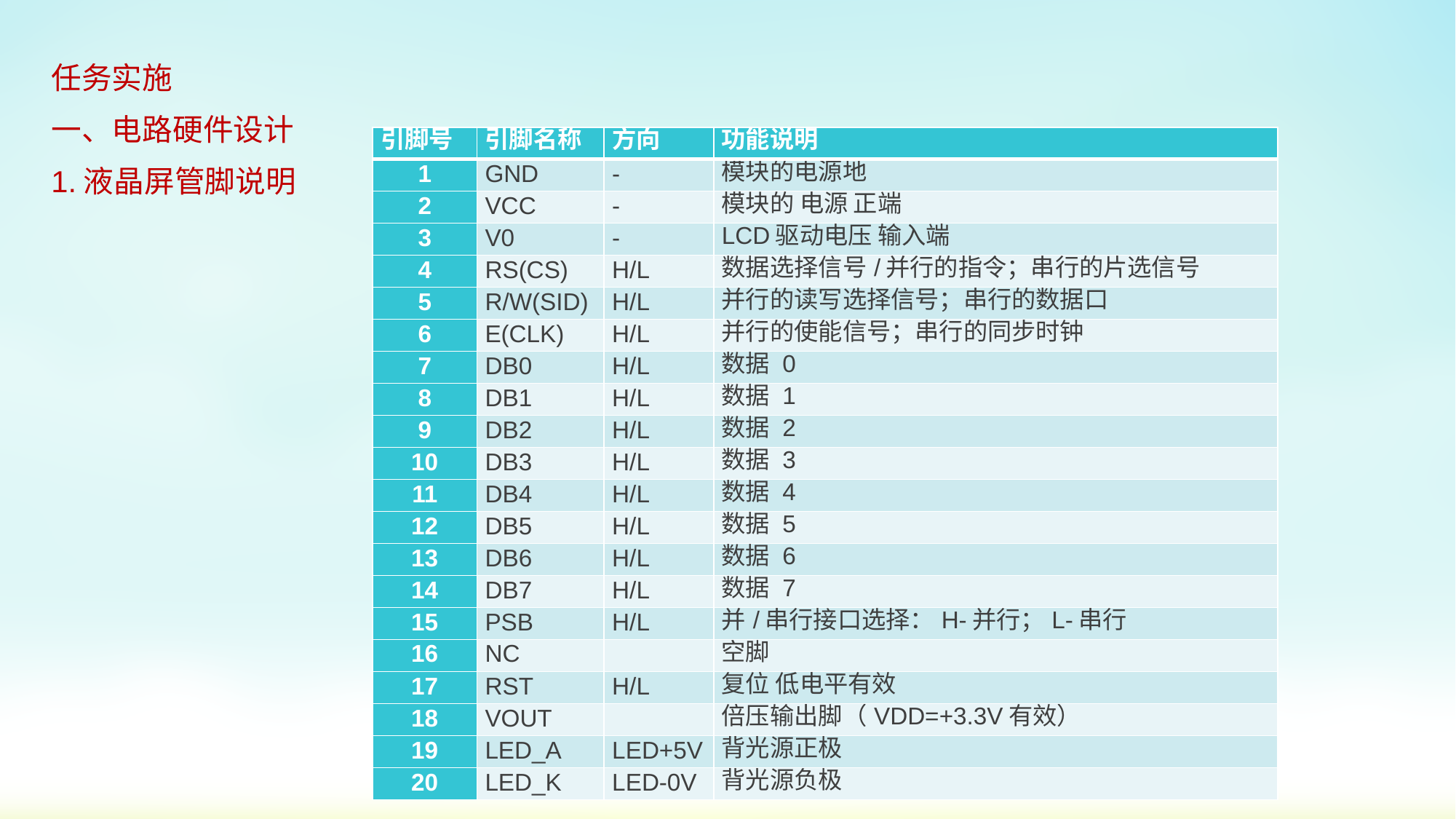

任务实施
一、电路硬件设计
1.液晶屏管脚说明

| 引脚号 | 引脚名称 | 方向 | 功能说明 |
| --- | --- | --- | --- |
| 1 | GND | - | 模块的电源地 |
| 2 | VCC | - | 模块的 电源 正端 |
| 3 | V0 | - | LCD驱动电压 输入端 |
| 4 | RS(CS) | H/L | 数据选择信号/并行的指令；串行的片选信号 |
| 5 | R/W(SID) | H/L | 并行的读写选择信号；串行的数据口 |
| 6 | E(CLK) | H/L | 并行的使能信号；串行的同步时钟 |
| 7 | DB0 | H/L | 数据 0 |
| 8 | DB1 | H/L | 数据 1 |
| 9 | DB2 | H/L | 数据 2 |
| 10 | DB3 | H/L | 数据 3 |
| 11 | DB4 | H/L | 数据 4 |
| 12 | DB5 | H/L | 数据 5 |
| 13 | DB6 | H/L | 数据 6 |
| 14 | DB7 | H/L | 数据 7 |
| 15 | PSB | H/L | 并/串行接口选择：H-并行；L-串行 |
| 16 | NC |  | 空脚 |
| 17 | RST | H/L | 复位 低电平有效 |
| 18 | VOUT |  | 倍压输出脚（VDD=+3.3V有效） |
| 19 | LED\_A | LED+5V | 背光源正极 |
| 20 | LED\_K | LED-0V | 背光源负极 |